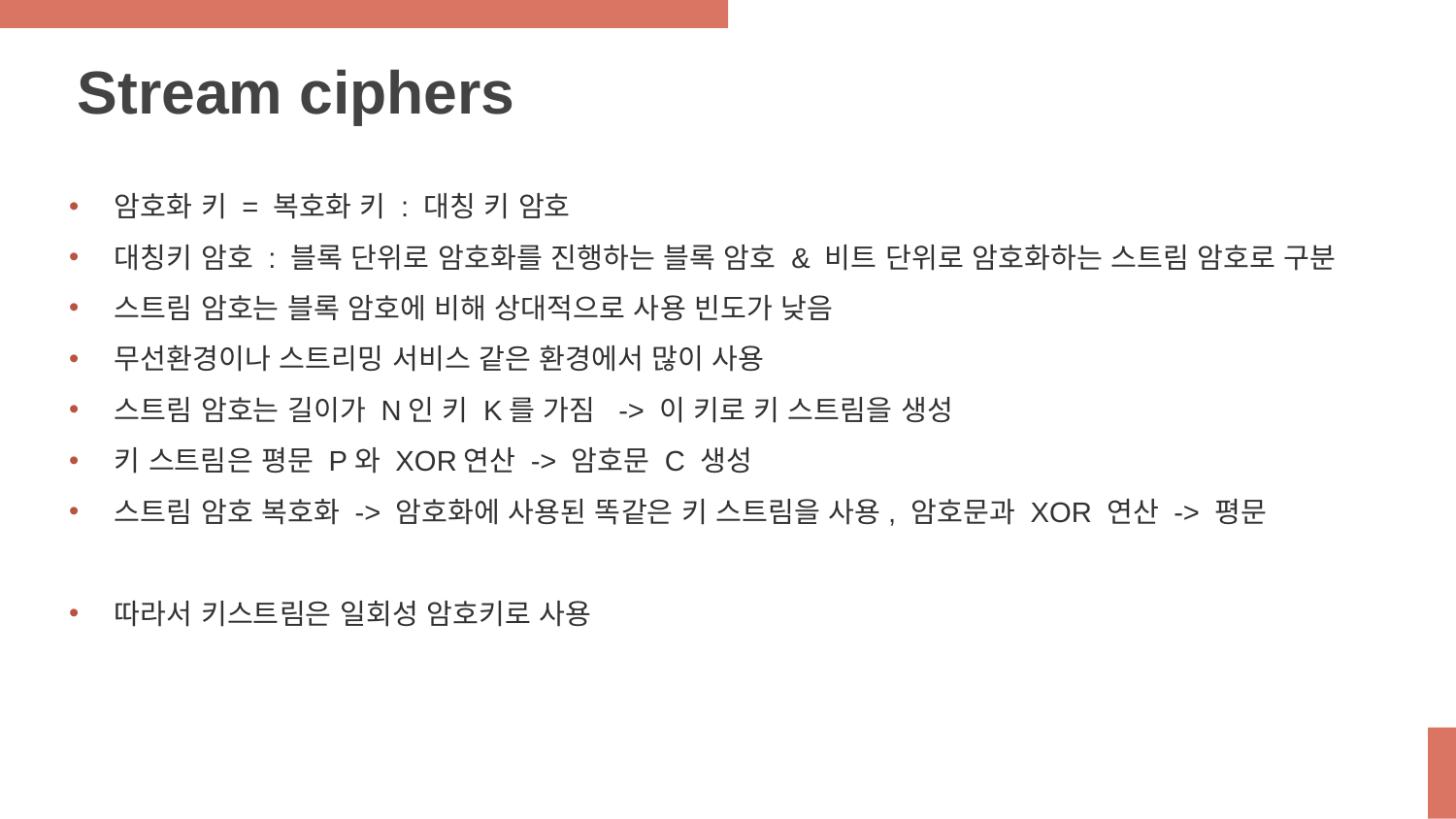

# Stream ciphers
암호화 키 = 복호화 키 : 대칭 키 암호
대칭키 암호 : 블록 단위로 암호화를 진행하는 블록 암호 & 비트 단위로 암호화하는 스트림 암호로 구분
스트림 암호는 블록 암호에 비해 상대적으로 사용 빈도가 낮음
무선환경이나 스트리밍 서비스 같은 환경에서 많이 사용
스트림 암호는 길이가 N인 키 K를 가짐  -> 이 키로 키 스트림을 생성
키 스트림은 평문 P와 XOR연산 -> 암호문 C 생성
스트림 암호 복호화 -> 암호화에 사용된 똑같은 키 스트림을 사용, 암호문과 XOR 연산 -> 평문

따라서 키스트림은 일회성 암호키로 사용